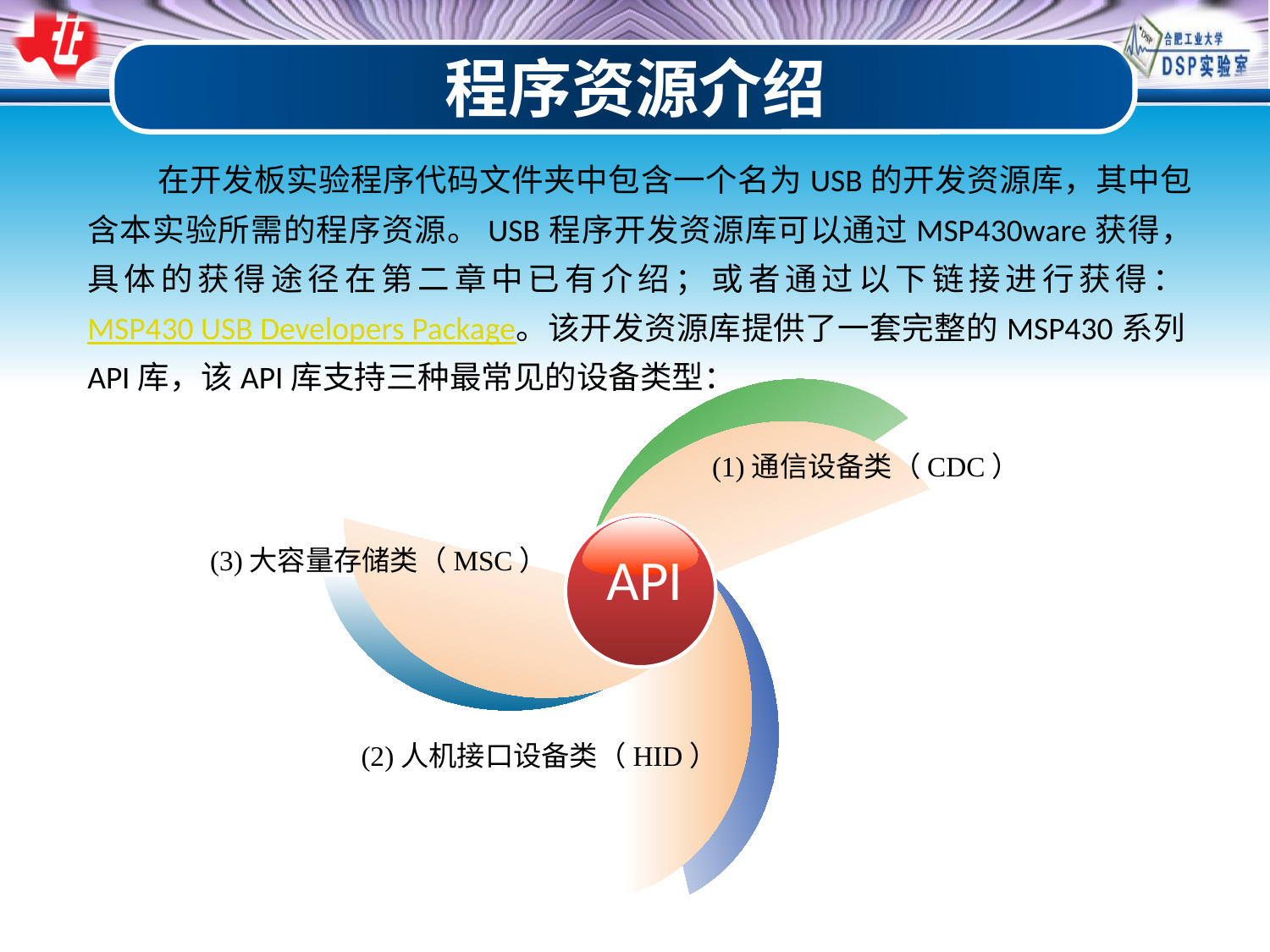

程序资源介绍
        在开发板实验程序代码文件夹中包含一个名为USB的开发资源库，其中包含本实验所需的程序资源。USB程序开发资源库可以通过MSP430ware获得，具体的获得途径在第二章中已有介绍；或者通过以下链接进行获得：MSP430 USB Developers Package。该开发资源库提供了一套完整的MSP430系列API库，该API库支持三种最常见的设备类型：

(1)通信设备类（CDC）

(3)大容量存储类（MSC）
API
(2)人机接口设备类（HID）